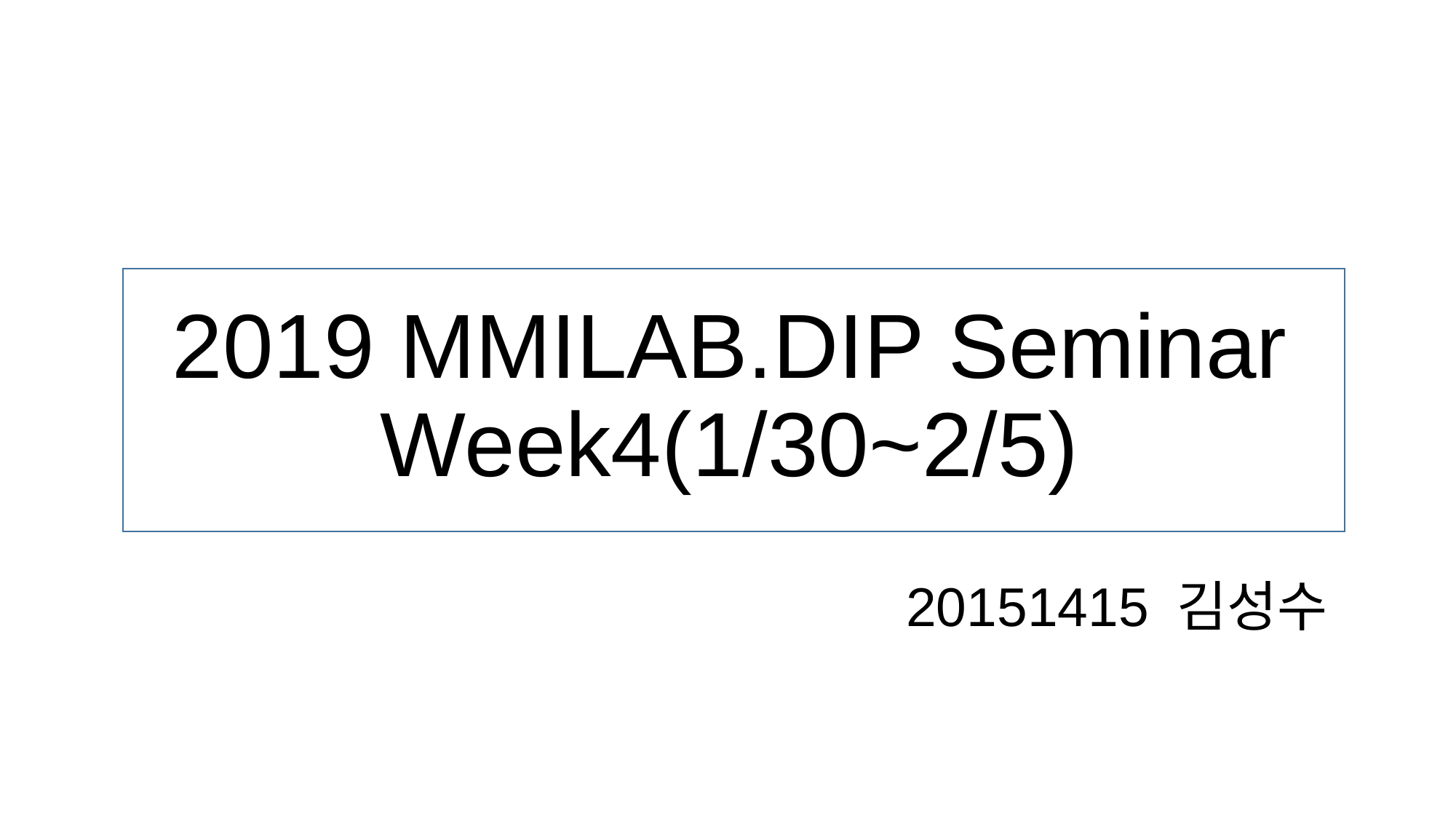

# 2019 MMILAB.DIP Seminar Week4(1/30~2/5)

20151415 김성수